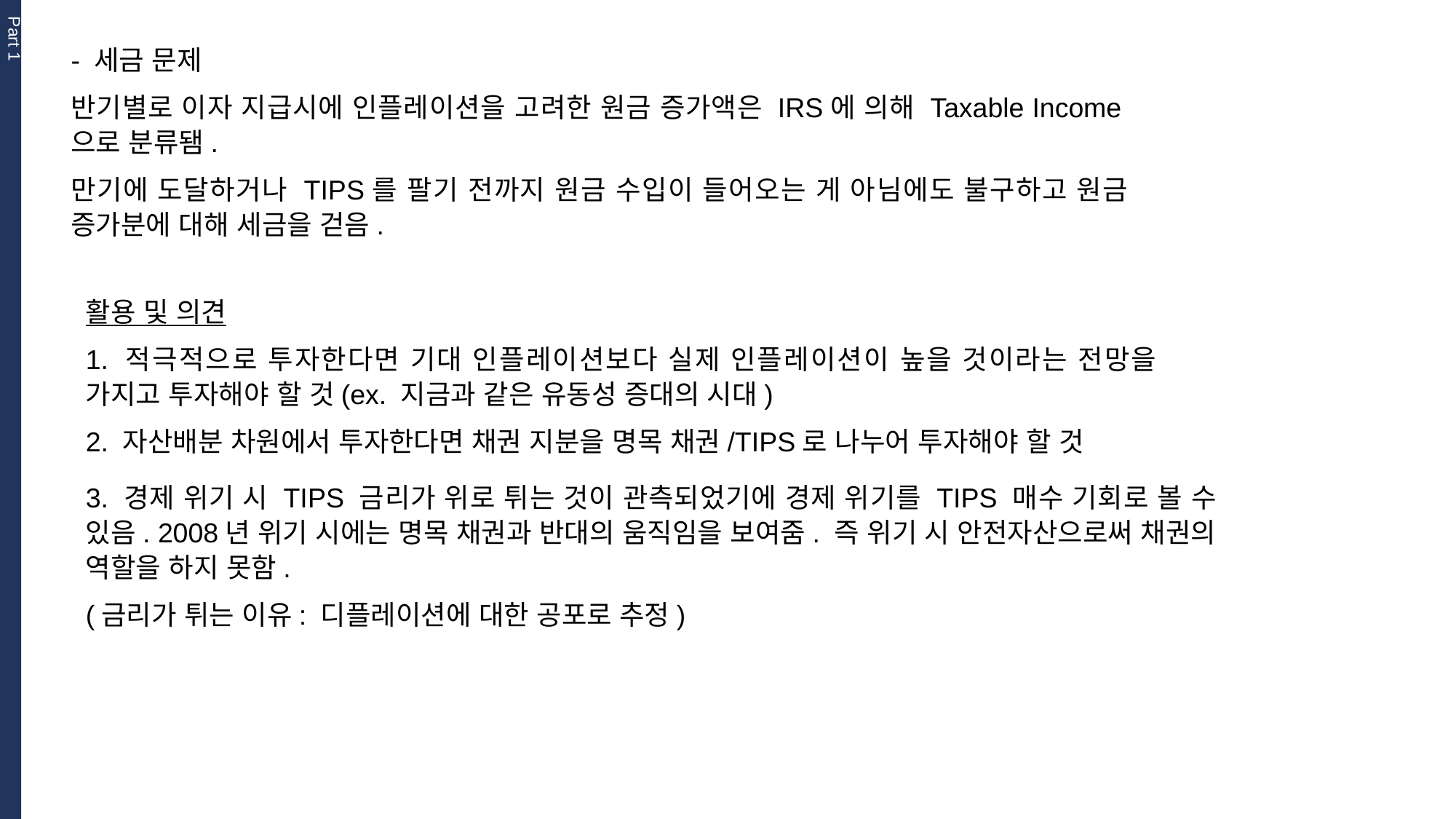

Part 1
- 세금 문제
반기별로 이자 지급시에 인플레이션을 고려한 원금 증가액은 IRS에 의해 Taxable Income으로 분류됌.
만기에 도달하거나 TIPS를 팔기 전까지 원금 수입이 들어오는 게 아님에도 불구하고 원금 증가분에 대해 세금을 걷음.
활용 및 의견
1. 적극적으로 투자한다면 기대 인플레이션보다 실제 인플레이션이 높을 것이라는 전망을 가지고 투자해야 할 것(ex. 지금과 같은 유동성 증대의 시대)
2. 자산배분 차원에서 투자한다면 채권 지분을 명목 채권/TIPS로 나누어 투자해야 할 것
3. 경제 위기 시 TIPS 금리가 위로 튀는 것이 관측되었기에 경제 위기를 TIPS 매수 기회로 볼 수 있음. 2008년 위기 시에는 명목 채권과 반대의 움직임을 보여줌. 즉 위기 시 안전자산으로써 채권의 역할을 하지 못함.
(금리가 튀는 이유: 디플레이션에 대한 공포로 추정)